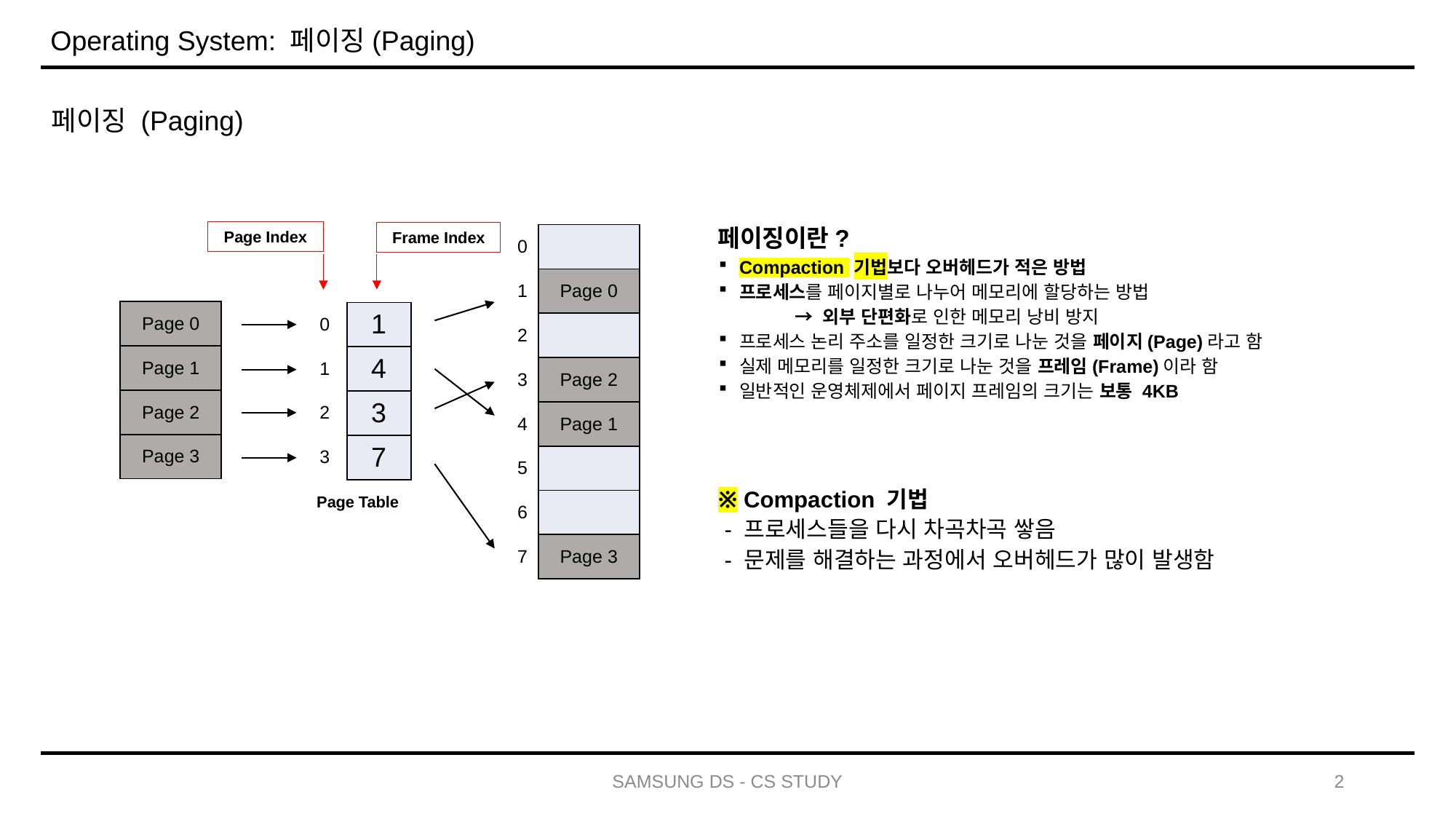

Operating System: 페이징(Paging)
페이징 (Paging)
페이징이란?
Page Index
Frame Index
| 0 |
| --- |
| 1 |
| 2 |
| 3 |
| 4 |
| 5 |
| 6 |
| 7 |
|  |
| --- |
| Page 0 |
|  |
| Page 2 |
| Page 1 |
|  |
|  |
| Page 3 |
Compaction 기법보다 오버헤드가 적은 방법
프로세스를 페이지별로 나누어 메모리에 할당하는 방법
               → 외부 단편화로 인한 메모리 낭비 방지
프로세스 논리 주소를 일정한 크기로 나눈 것을 페이지(Page)라고 함
실제 메모리를 일정한 크기로 나눈 것을 프레임(Frame)이라 함
일반적인 운영체제에서 페이지 프레임의 크기는 보통 4KB
| Page 0 |
| --- |
| Page 1 |
| Page 2 |
| Page 3 |
| 0 |
| --- |
| 1 |
| 2 |
| 3 |
| 1 |
| --- |
| 4 |
| 3 |
| 7 |
※ Compaction 기법
 - 프로세스들을 다시 차곡차곡 쌓음
 - 문제를 해결하는 과정에서 오버헤드가 많이 발생함
Page Table
SAMSUNG DS - CS STUDY
2